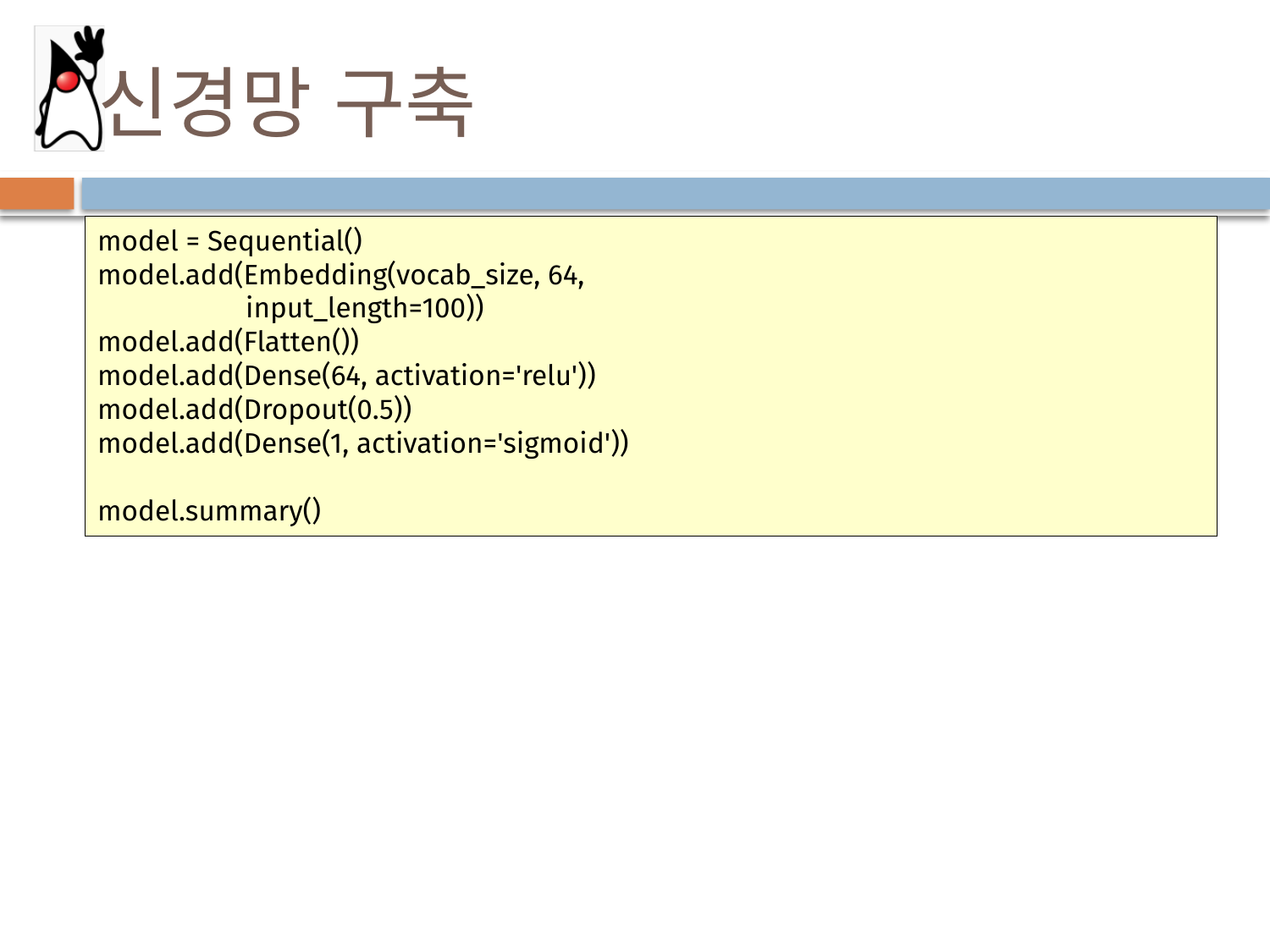

# 신경망 구축
model = Sequential()
model.add(Embedding(vocab_size, 64,
                    input_length=100))
model.add(Flatten())
model.add(Dense(64, activation='relu'))
model.add(Dropout(0.5))
model.add(Dense(1, activation='sigmoid'))

model.summary()